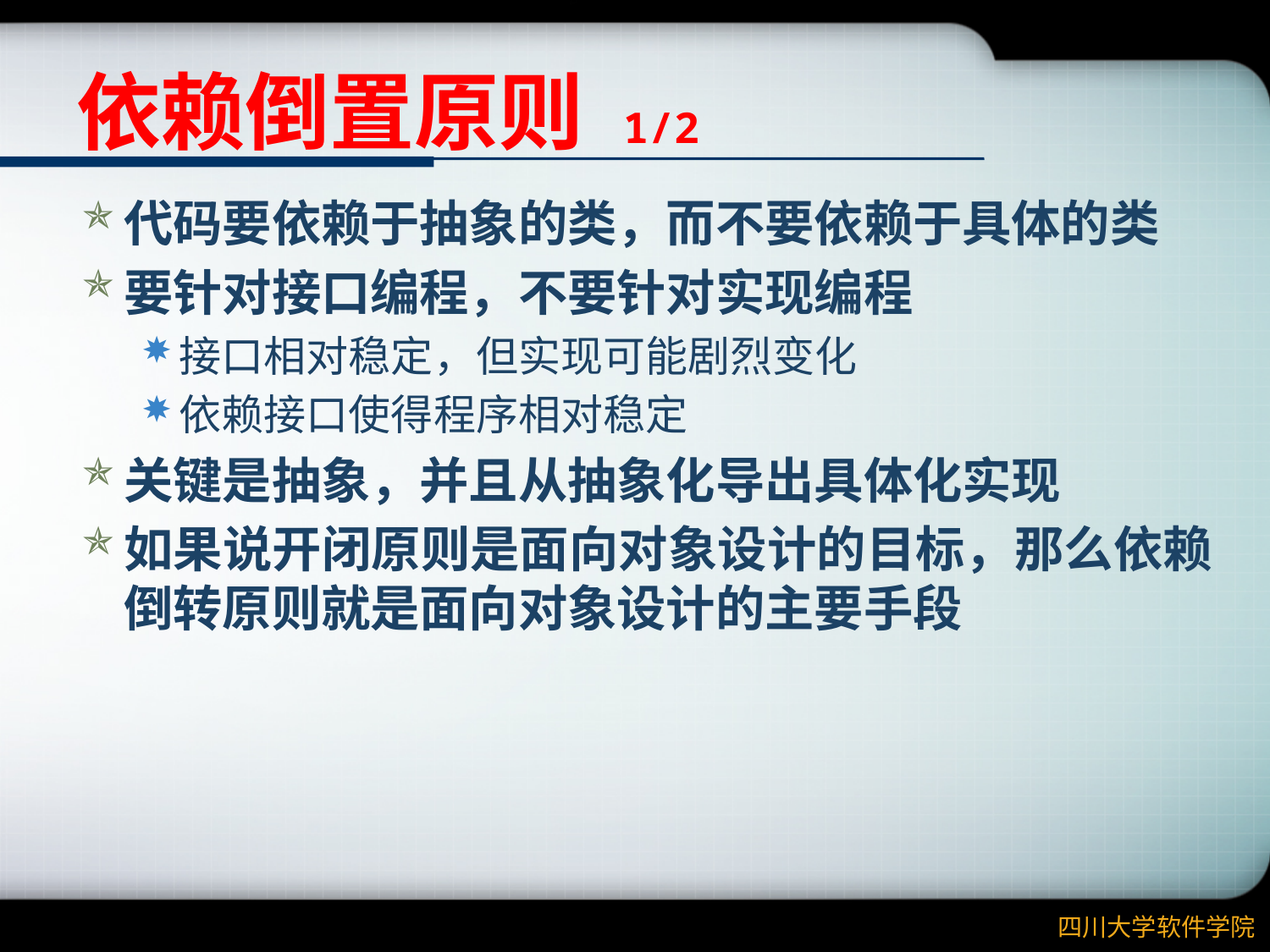

# 依赖倒置原则 1/2
代码要依赖于抽象的类，而不要依赖于具体的类
要针对接口编程，不要针对实现编程
接口相对稳定，但实现可能剧烈变化
依赖接口使得程序相对稳定
关键是抽象，并且从抽象化导出具体化实现
如果说开闭原则是面向对象设计的目标，那么依赖倒转原则就是面向对象设计的主要手段